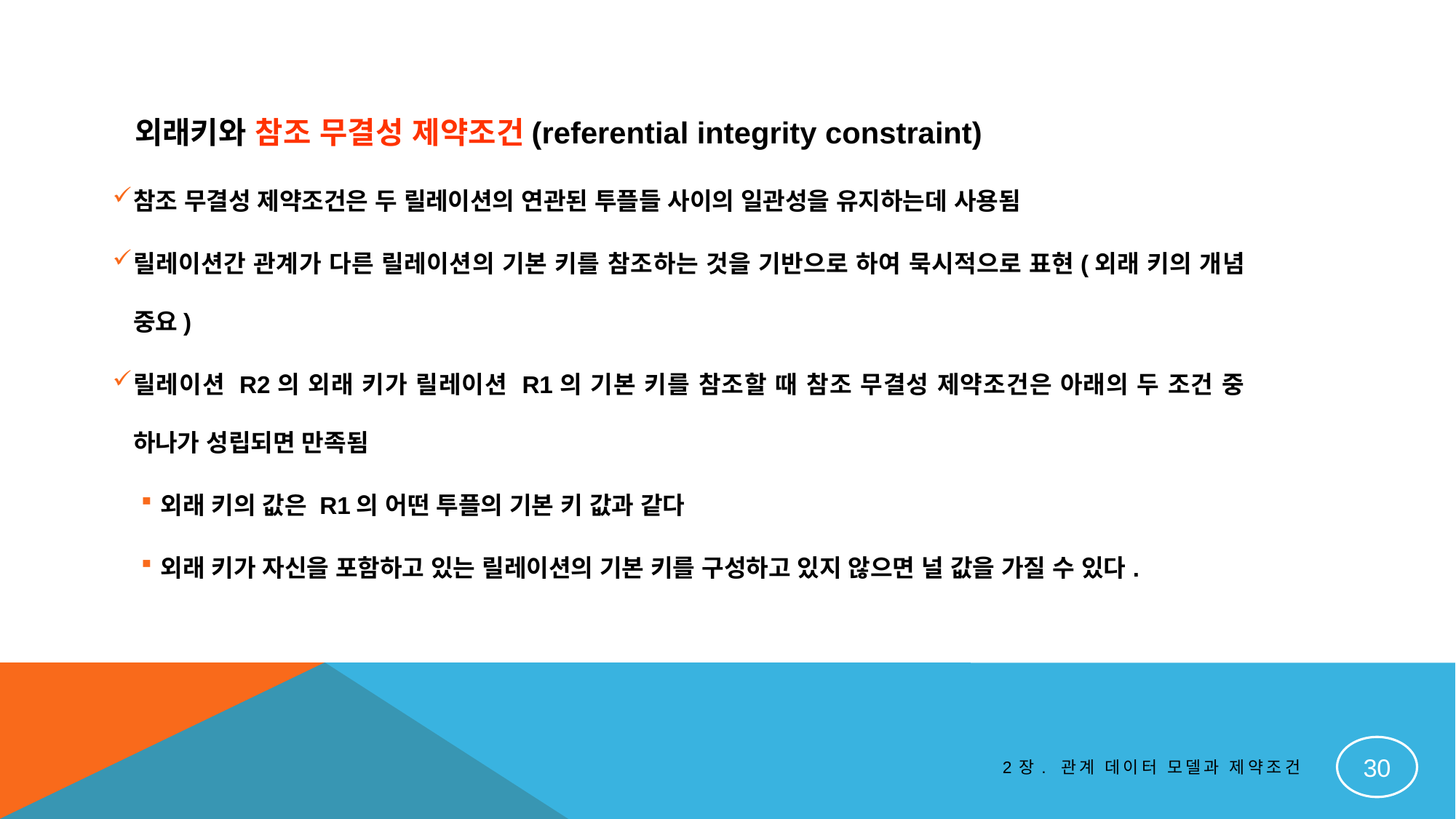

외래키와 참조 무결성 제약조건(referential integrity constraint)
참조 무결성 제약조건은 두 릴레이션의 연관된 투플들 사이의 일관성을 유지하는데 사용됨
릴레이션간 관계가 다른 릴레이션의 기본 키를 참조하는 것을 기반으로 하여 묵시적으로 표현(외래 키의 개념 중요)
릴레이션 R2의 외래 키가 릴레이션 R1의 기본 키를 참조할 때 참조 무결성 제약조건은 아래의 두 조건 중 하나가 성립되면 만족됨
외래 키의 값은 R1의 어떤 투플의 기본 키 값과 같다
외래 키가 자신을 포함하고 있는 릴레이션의 기본 키를 구성하고 있지 않으면 널 값을 가질 수 있다.
30
2장. 관계 데이터 모델과 제약조건